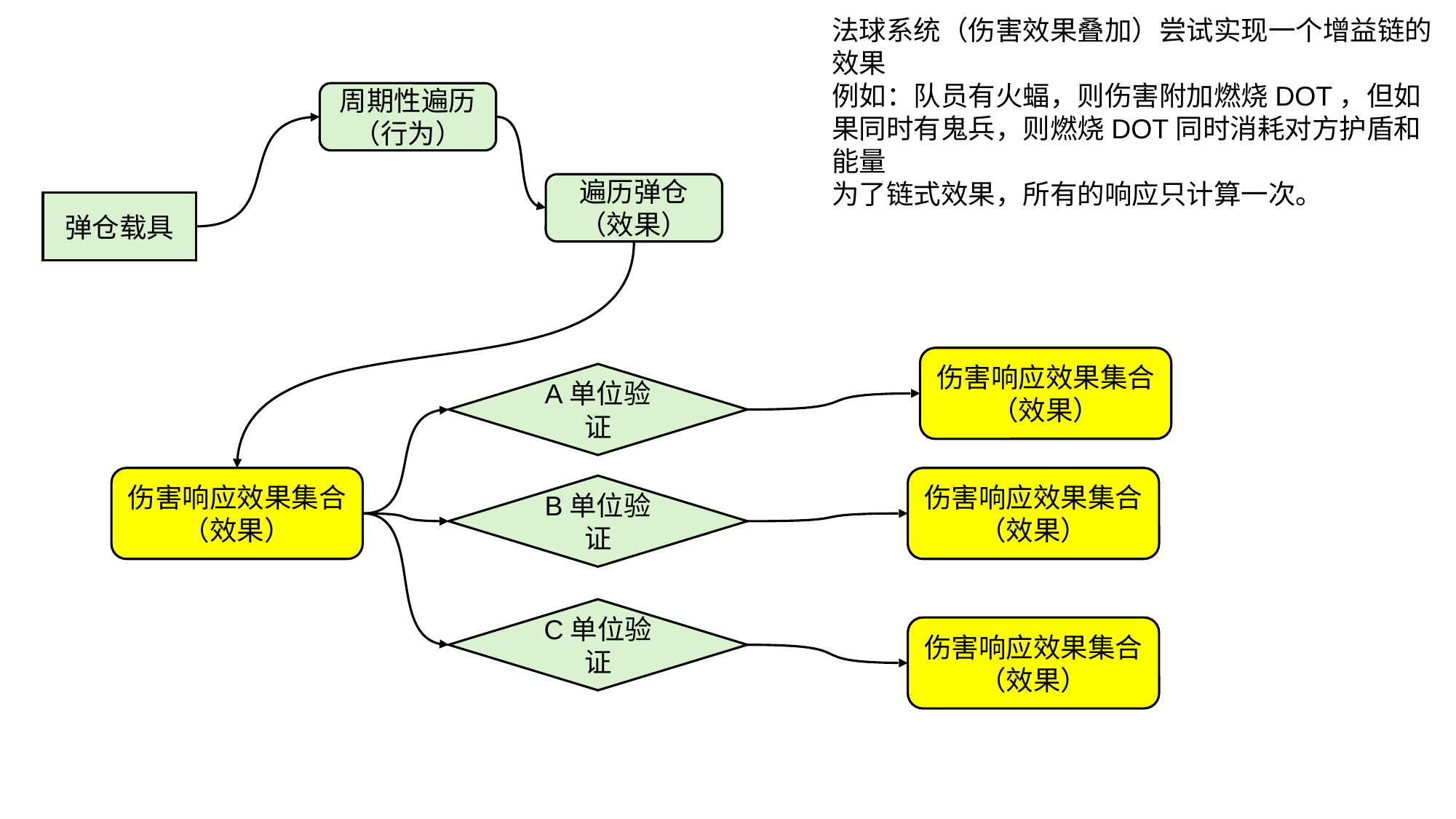

法球系统（伤害效果叠加）尝试实现一个增益链的效果
例如：队员有火蝠，则伤害附加燃烧DOT，但如果同时有鬼兵，则燃烧DOT同时消耗对方护盾和能量
为了链式效果，所有的响应只计算一次。
周期性遍历（行为）
遍历弹仓（效果）
弹仓载具
伤害响应效果集合（效果）
A单位验证
伤害响应效果集合（效果）
伤害响应效果集合（效果）
B单位验证
C单位验证
伤害响应效果集合（效果）